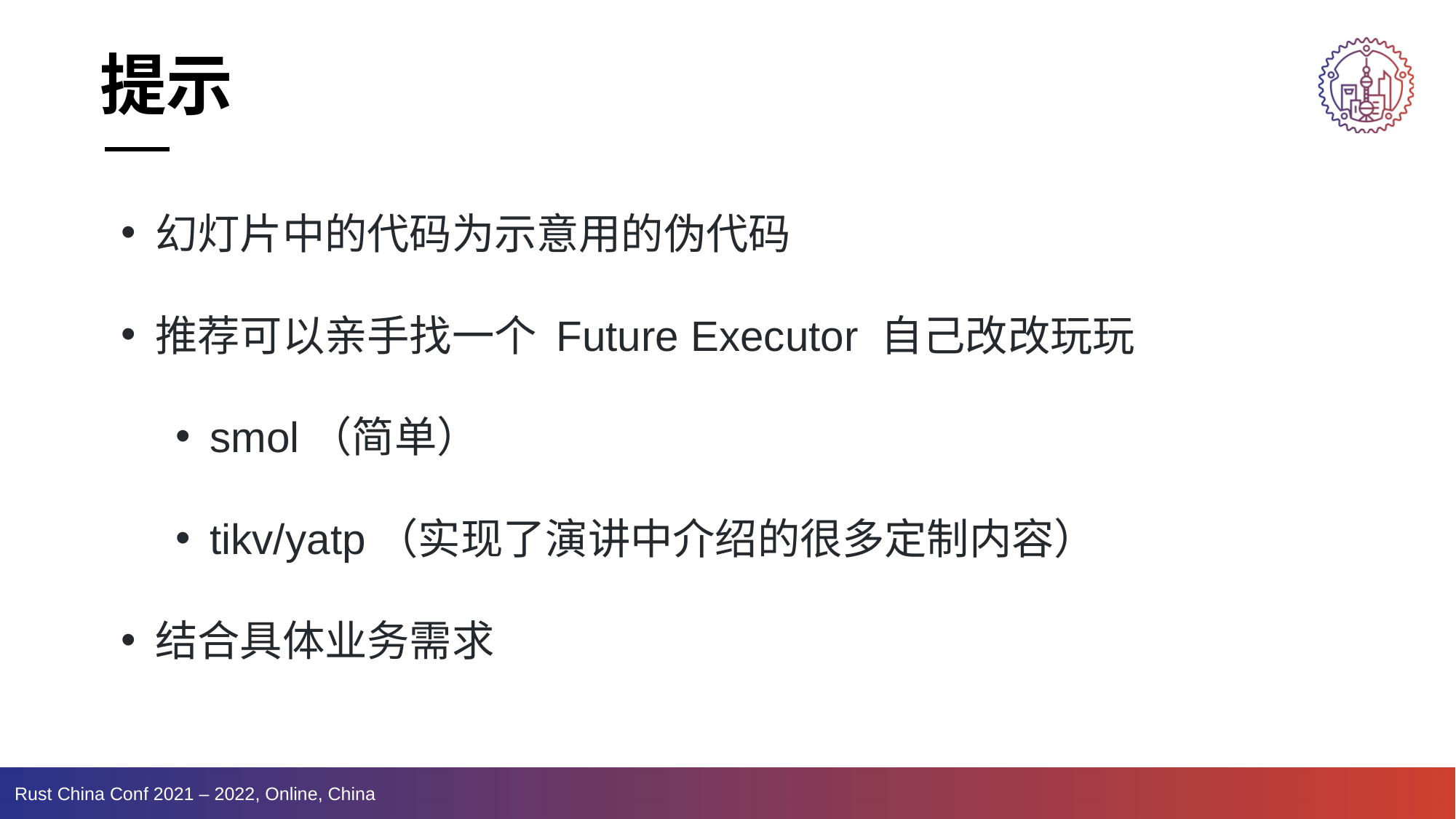

提示
幻灯片中的代码为示意用的伪代码
推荐可以亲手找一个 Future Executor 自己改改玩玩
smol（简单）
tikv/yatp（实现了演讲中介绍的很多定制内容）
结合具体业务需求